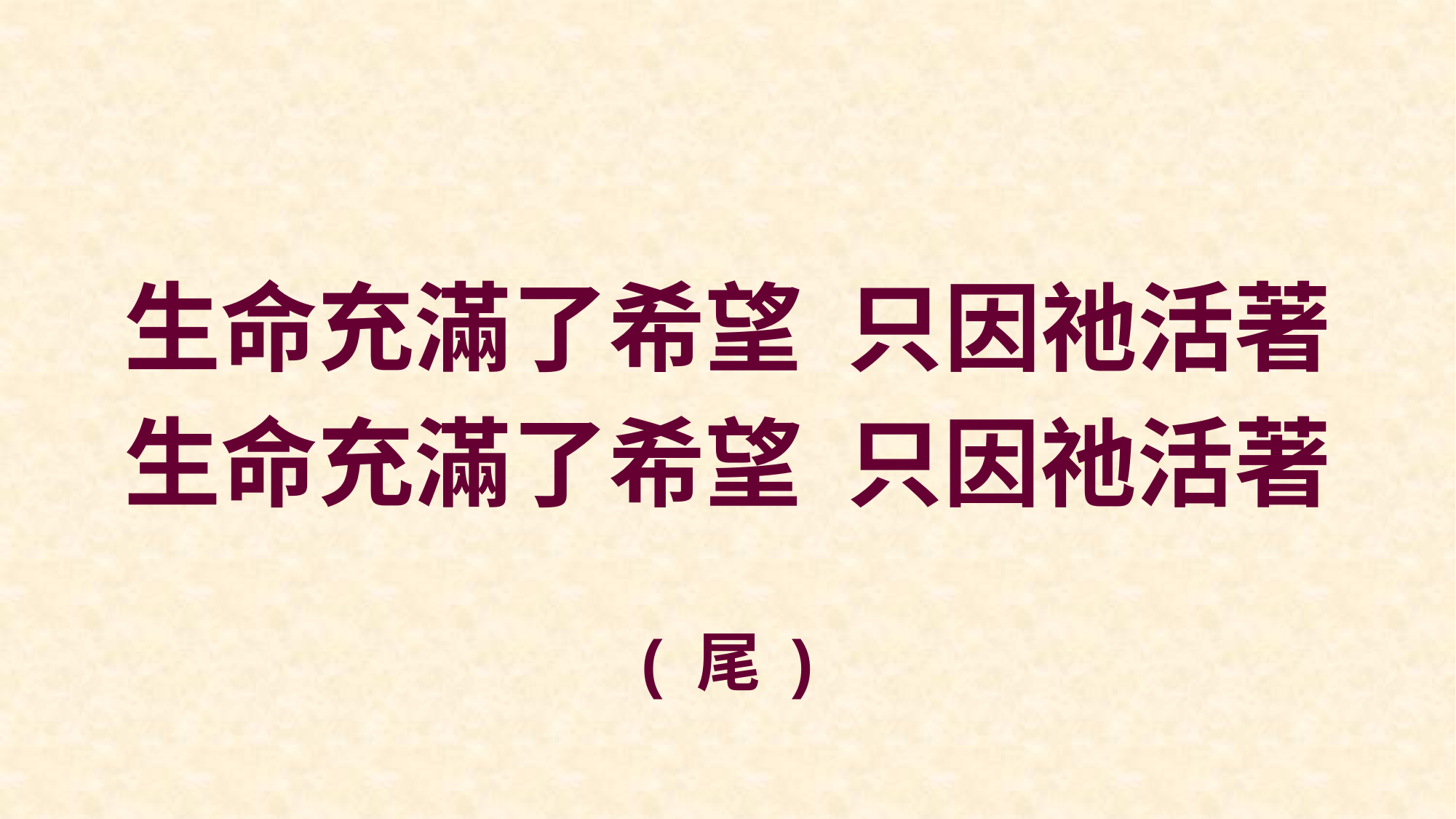

生命充滿了希望  只因祂活著
生命充滿了希望  只因祂活著
( 尾 )